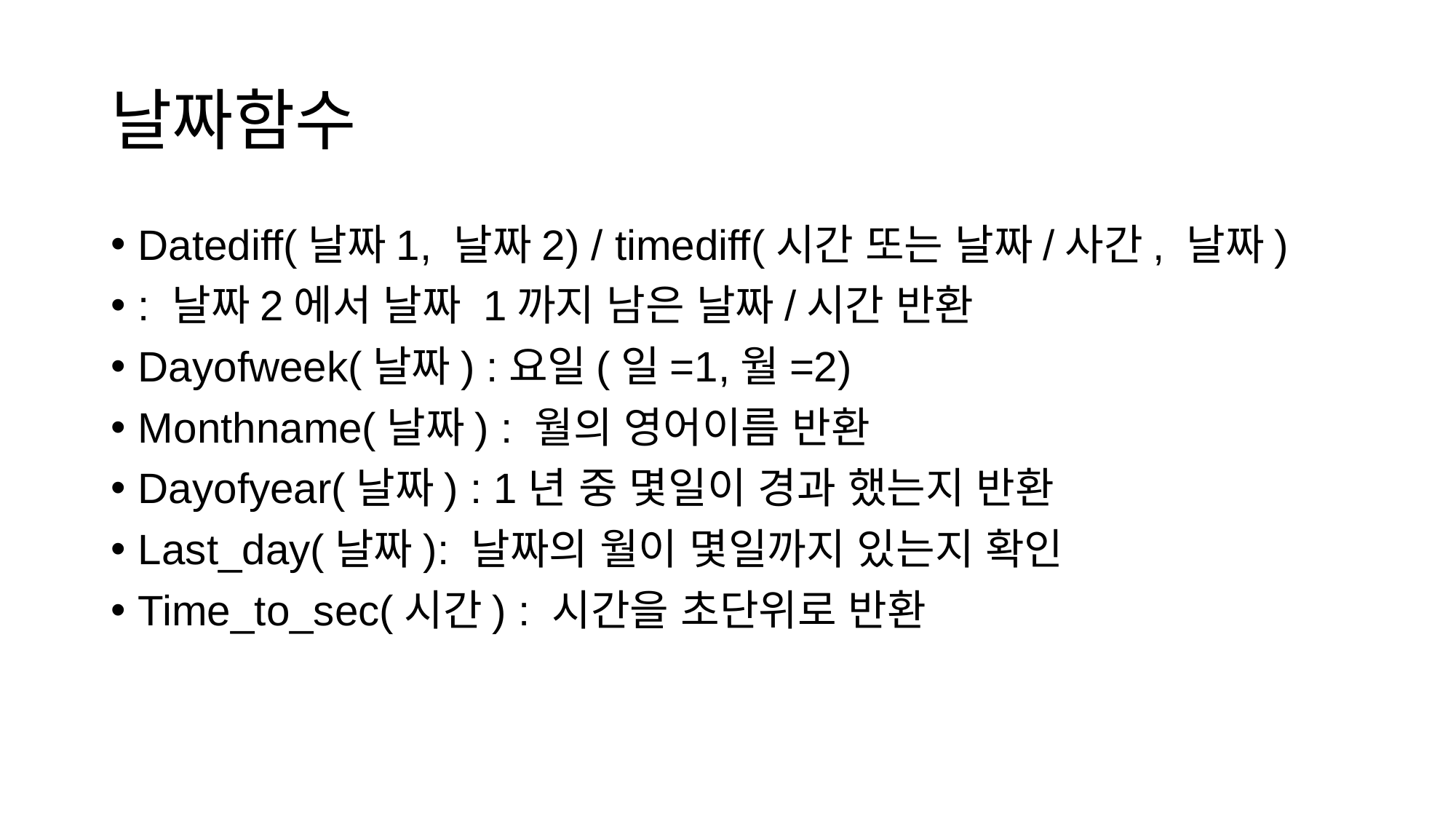

# 날짜함수
Datediff(날짜1, 날짜2) / timediff(시간 또는 날짜/사간, 날짜)
: 날짜2에서 날짜 1까지 남은 날짜/시간 반환
Dayofweek(날짜) :요일(일=1,월=2)
Monthname(날짜) : 월의 영어이름 반환
Dayofyear(날짜) : 1년 중 몇일이 경과 했는지 반환
Last_day(날짜): 날짜의 월이 몇일까지 있는지 확인
Time_to_sec(시간) : 시간을 초단위로 반환